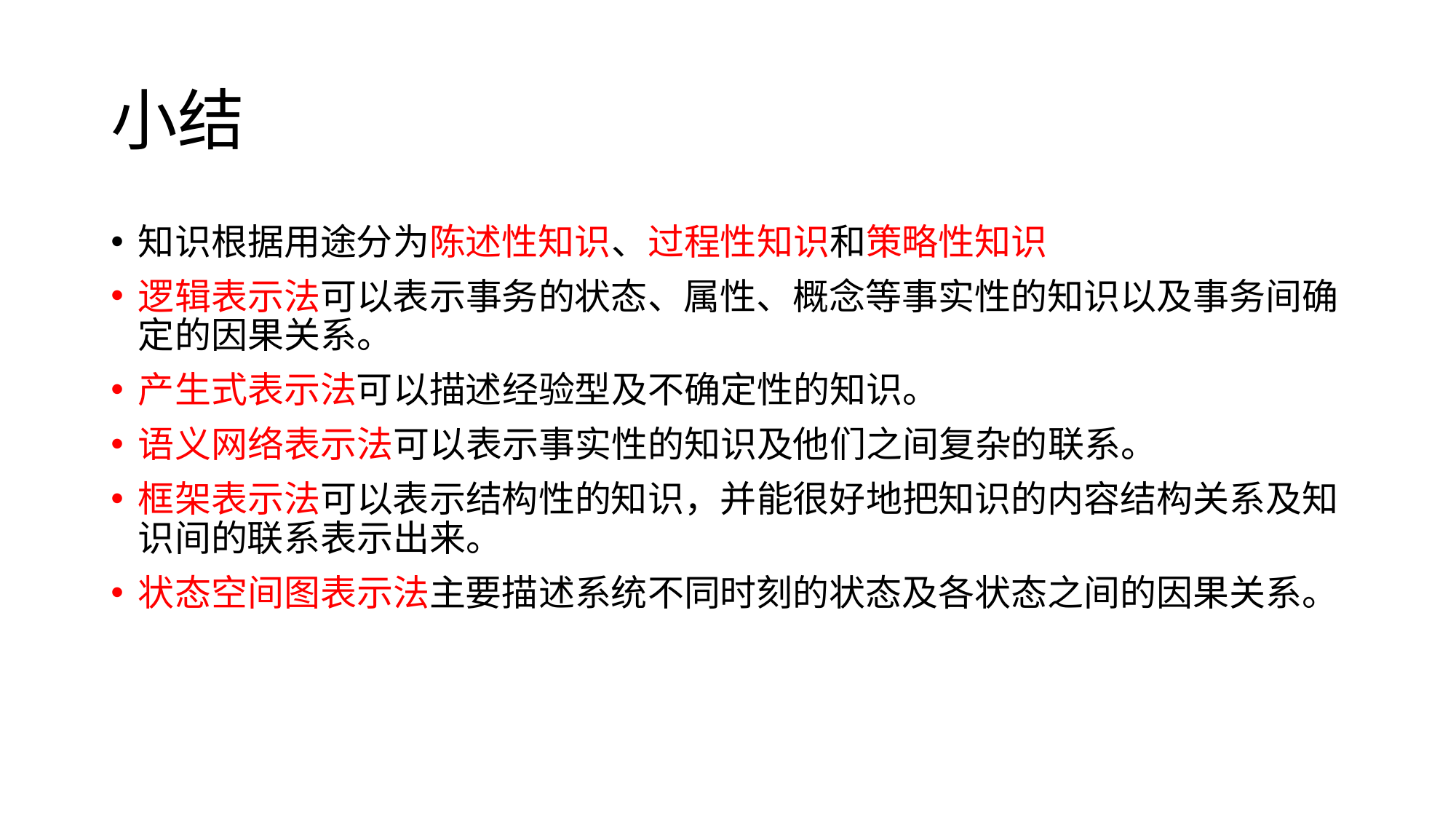

# 小结
知识根据用途分为陈述性知识、过程性知识和策略性知识
逻辑表示法可以表示事务的状态、属性、概念等事实性的知识以及事务间确定的因果关系。
产生式表示法可以描述经验型及不确定性的知识。
语义网络表示法可以表示事实性的知识及他们之间复杂的联系。
框架表示法可以表示结构性的知识，并能很好地把知识的内容结构关系及知识间的联系表示出来。
状态空间图表示法主要描述系统不同时刻的状态及各状态之间的因果关系。